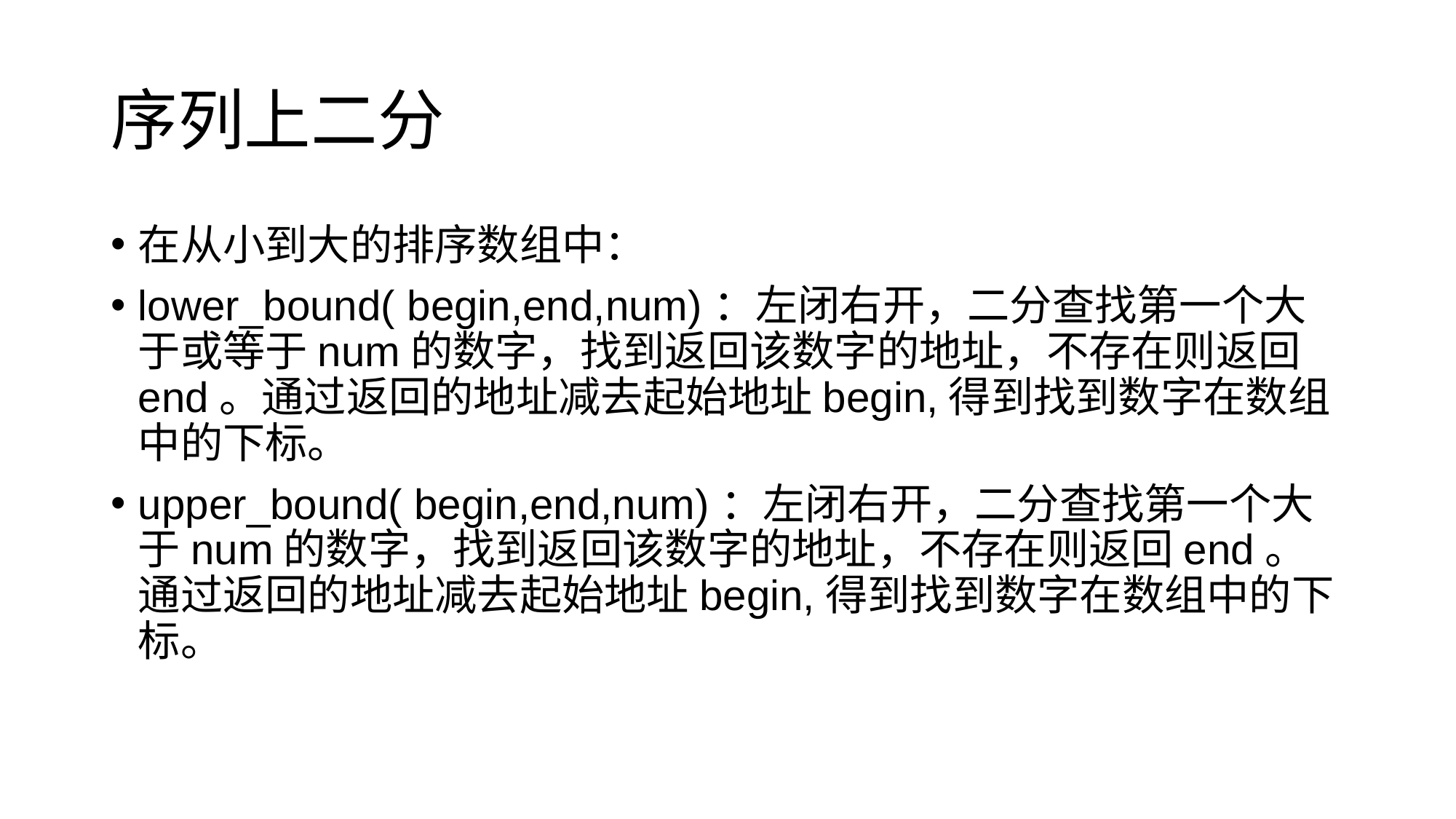

# 序列上二分
在从小到大的排序数组中：
lower_bound( begin,end,num)：左闭右开，二分查找第一个大于或等于num的数字，找到返回该数字的地址，不存在则返回end。通过返回的地址减去起始地址begin,得到找到数字在数组中的下标。
upper_bound( begin,end,num)：左闭右开，二分查找第一个大于num的数字，找到返回该数字的地址，不存在则返回end。通过返回的地址减去起始地址begin,得到找到数字在数组中的下标。